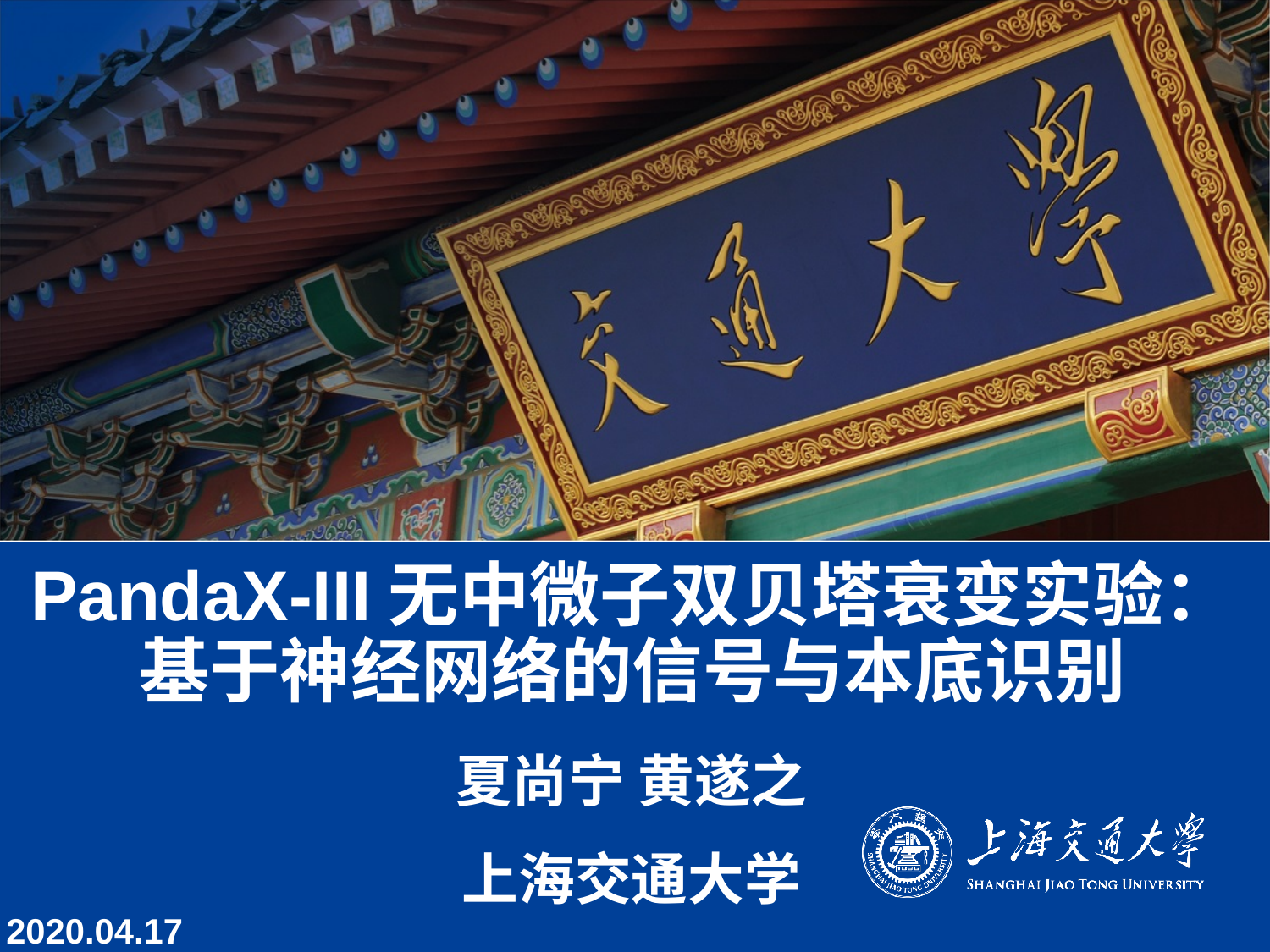

# PandaX-III无中微子双贝塔衰变实验：基于神经网络的信号与本底识别
夏尚宁 黄遂之
上海交通大学
2020.04.17